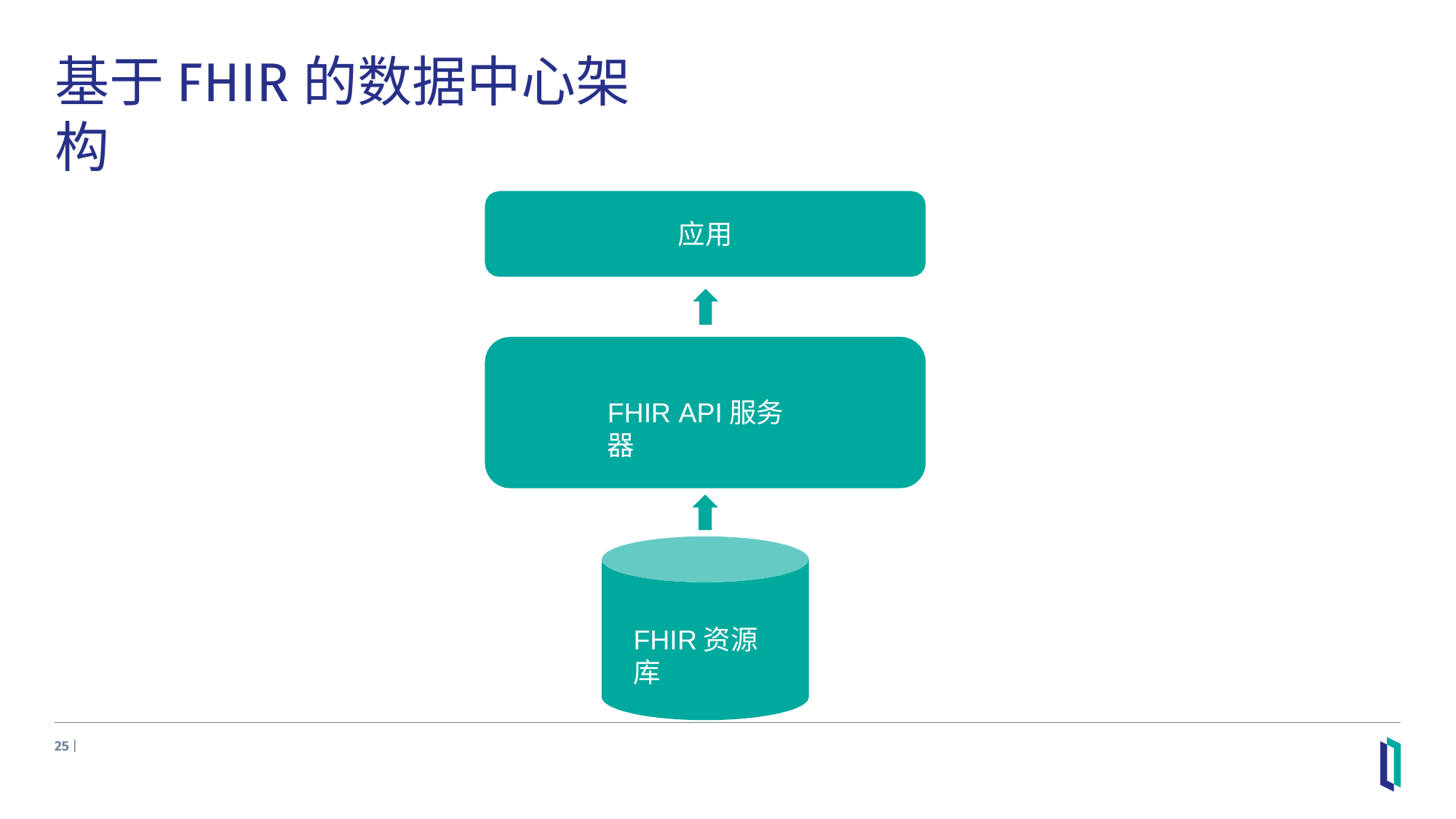

# 基于FHIR的数据中心架构

应用

FHIR API服务器

FHIR资源库

25 |